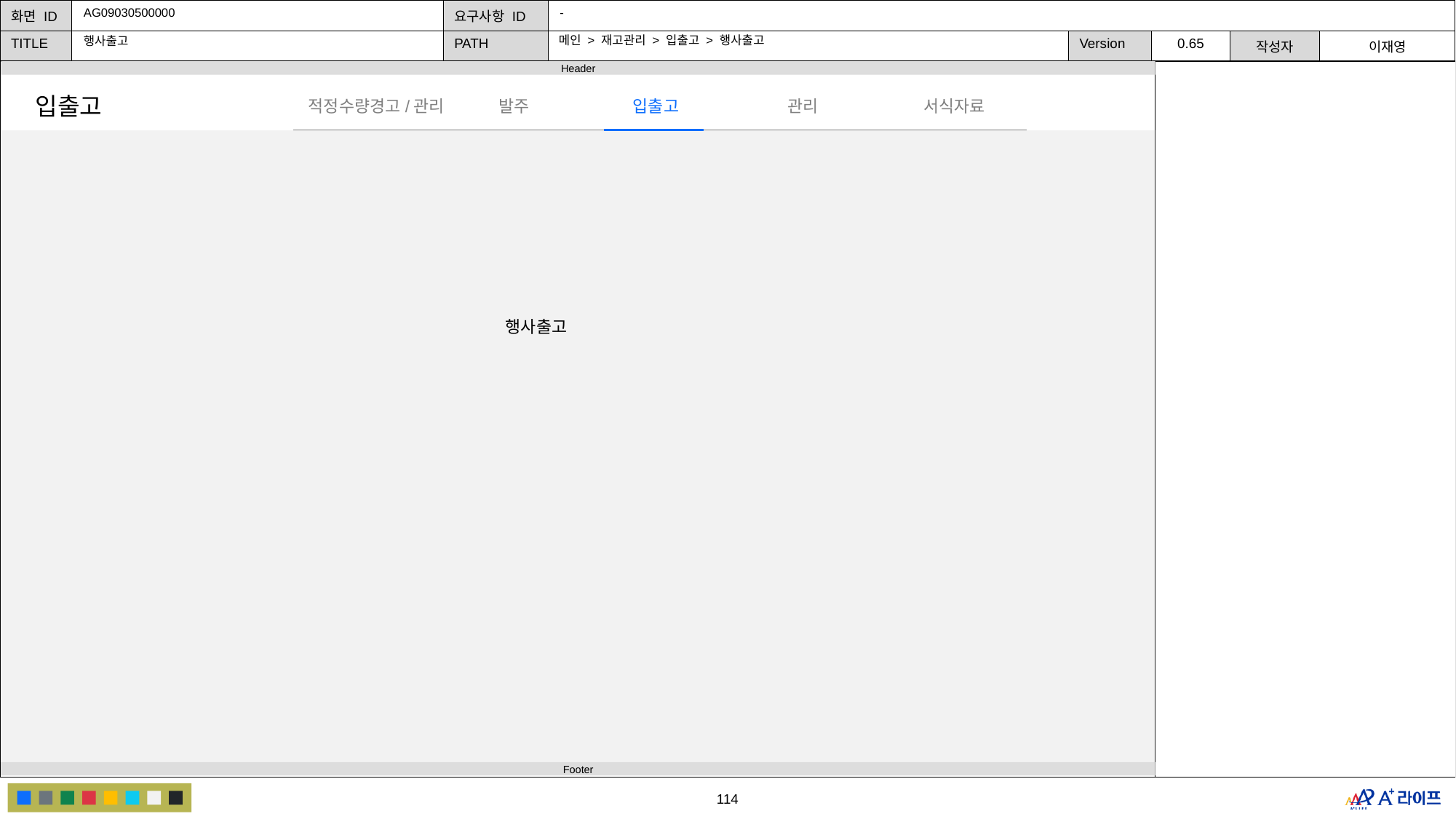

AG09030500000

-

메인 > 재고관리 > 입출고 > 행사출고
행사출고
입출고
발주
관리
적정수량경고/관리
입출고
서식자료
행사출고